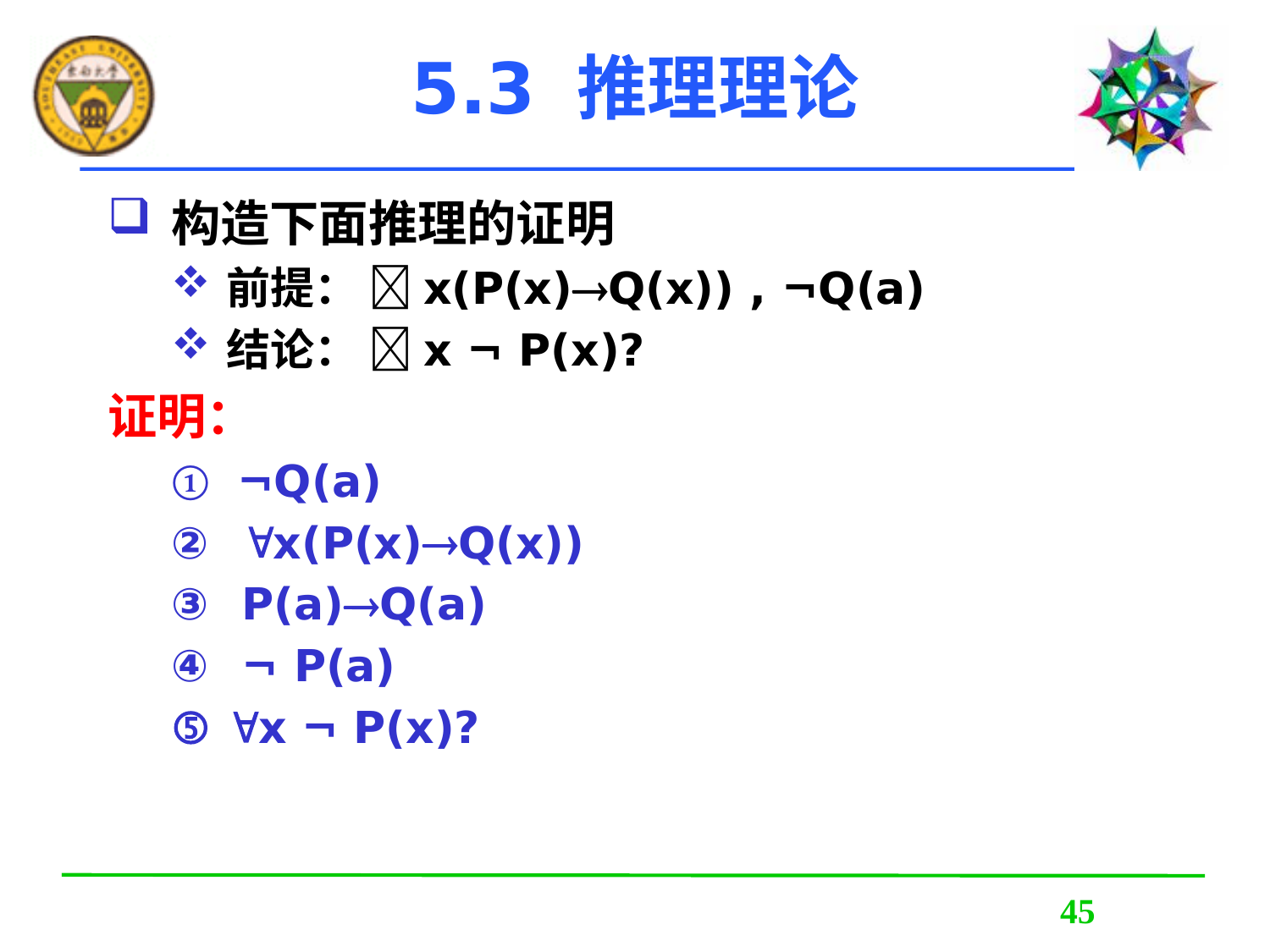

# 5.3 推理理论
构造下面推理的证明
前提： ∀x(P(x)→Q(x)) , ¬Q(a)
结论： ∀x ¬ P(x)?
证明：
 ¬Q(a)
 ∀x(P(x)→Q(x))
 P(a)→Q(a)
 ¬ P(a)
∀x ¬ P(x)?